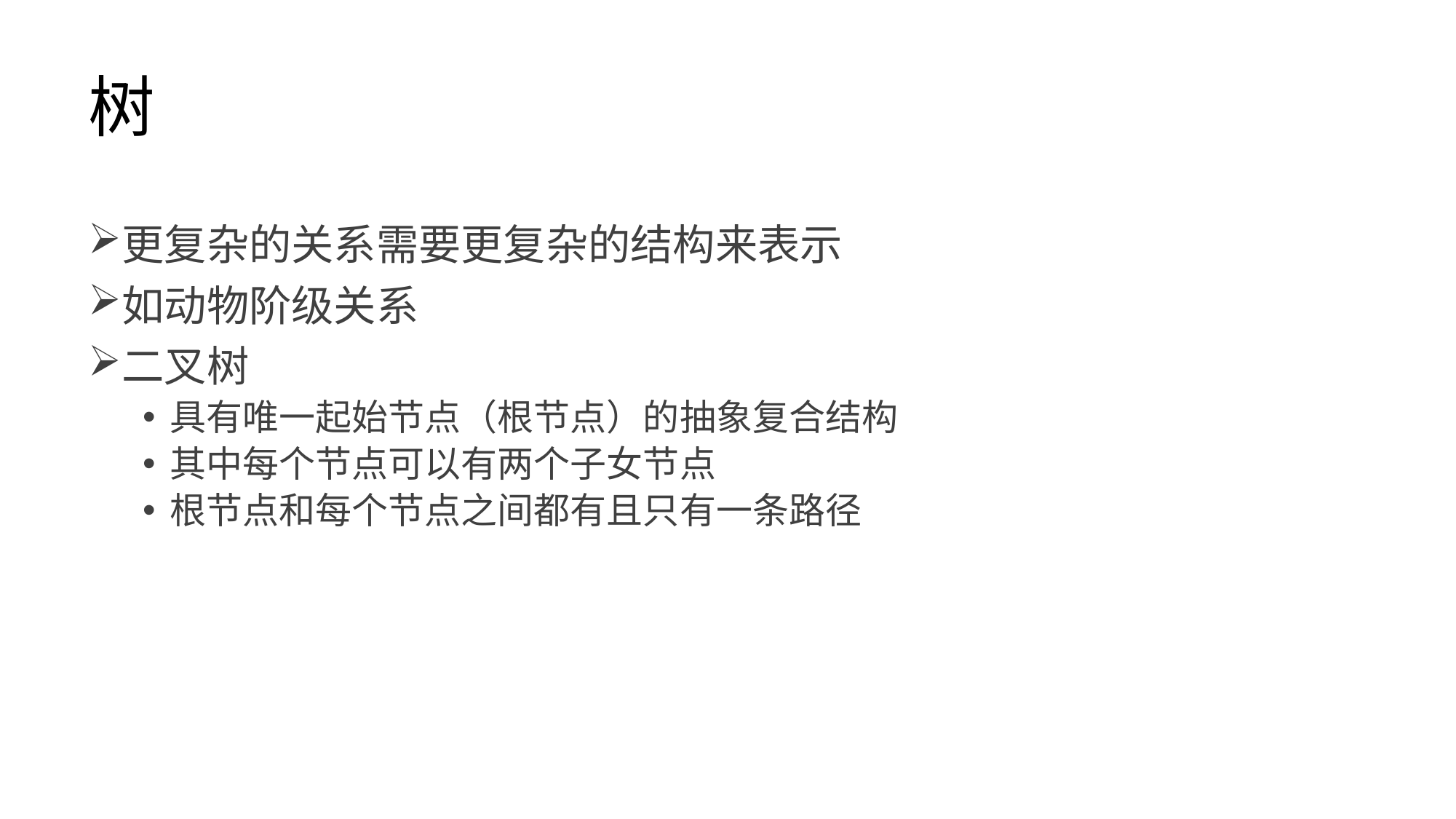

# 树
更复杂的关系需要更复杂的结构来表示
如动物阶级关系
二叉树
具有唯一起始节点（根节点）的抽象复合结构
其中每个节点可以有两个子女节点
根节点和每个节点之间都有且只有一条路径